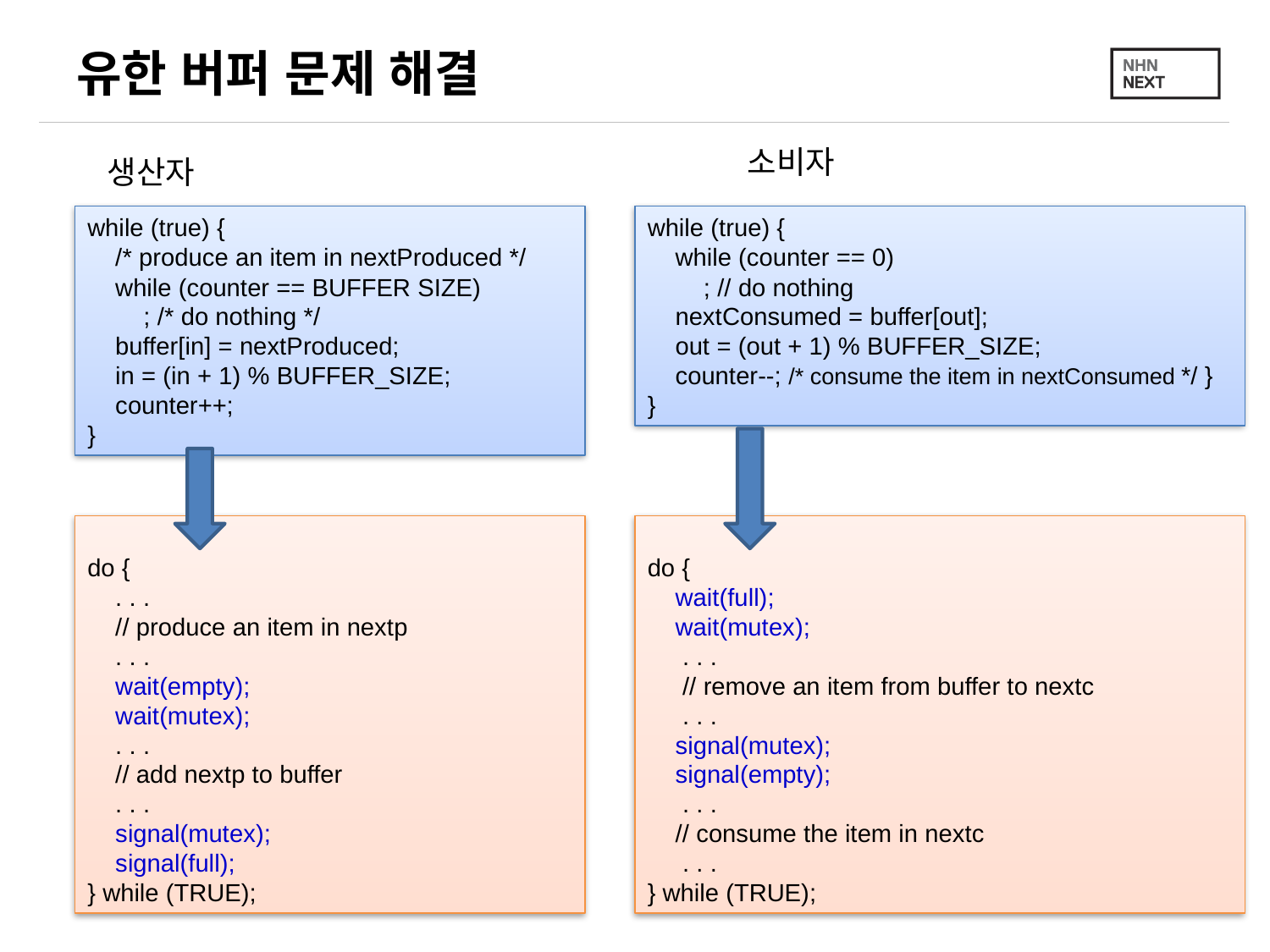

# 유한 버퍼 문제 해결
소비자
생산자
while (true) {
    /* produce an item in nextProduced */
    while (counter == BUFFER SIZE)
        ; /* do nothing */
    buffer[in] = nextProduced;
    in = (in + 1) % BUFFER_SIZE;
    counter++;
}
while (true) {
    while (counter == 0)
        ; // do nothing
    nextConsumed = buffer[out];
    out = (out + 1) % BUFFER_SIZE;
    counter--; /* consume the item in nextConsumed */ }
}

do {
    . . .
    // produce an item in nextp
    . . .
    wait(empty);
    wait(mutex);
    . . .
    // add nextp to buffer
    . . .
    signal(mutex);
    signal(full);
} while (TRUE);

do {
    wait(full);
    wait(mutex);
     . . .
     // remove an item from buffer to nextc
     . . .
    signal(mutex);
    signal(empty);
     . . .
    // consume the item in nextc
     . . .
} while (TRUE);